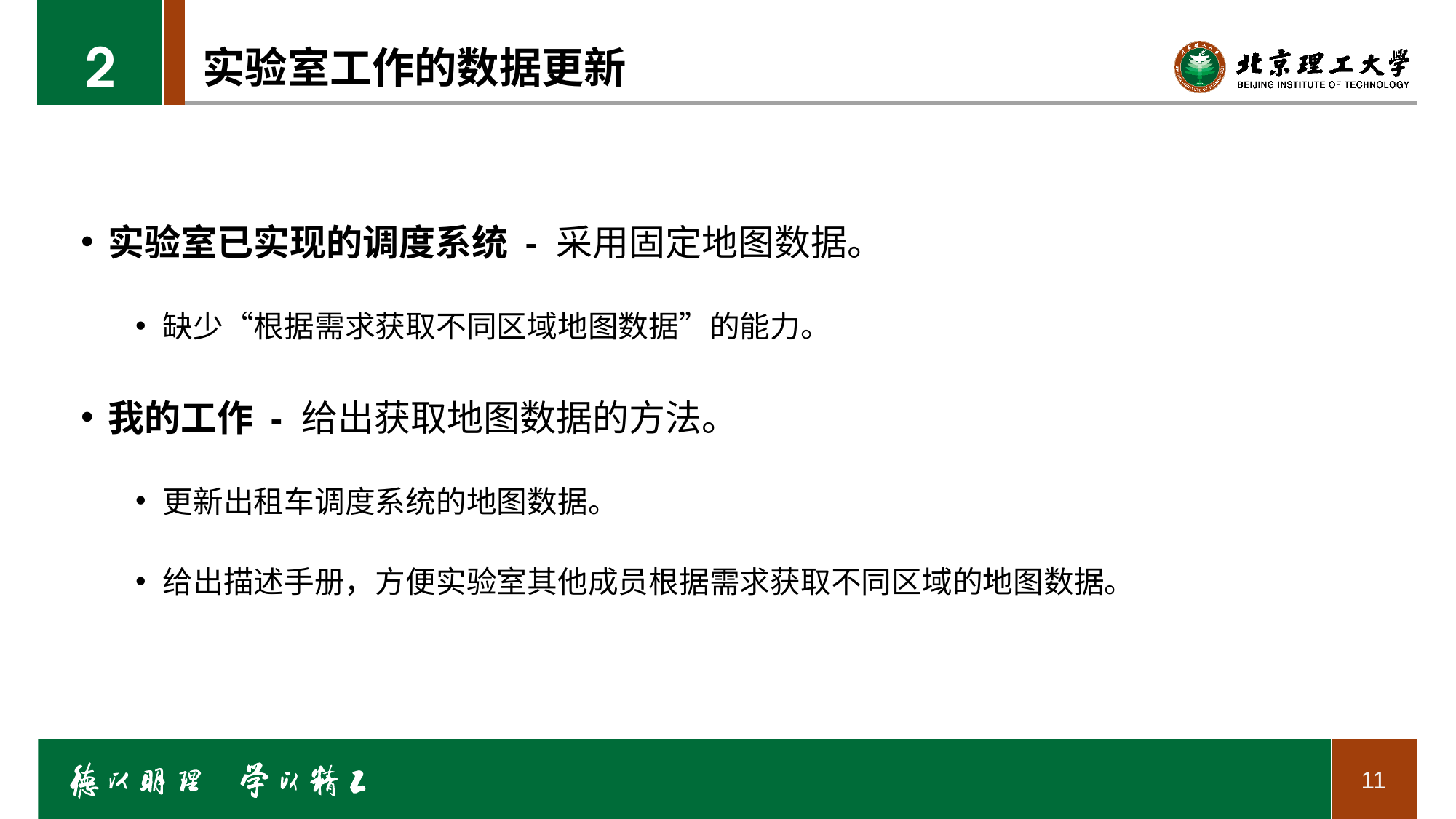

2
# 实验室工作的数据更新
实验室已实现的调度系统 - 采用固定地图数据。
缺少“根据需求获取不同区域地图数据”的能力。
我的工作 - 给出获取地图数据的方法。
更新出租车调度系统的地图数据。
给出描述手册，方便实验室其他成员根据需求获取不同区域的地图数据。